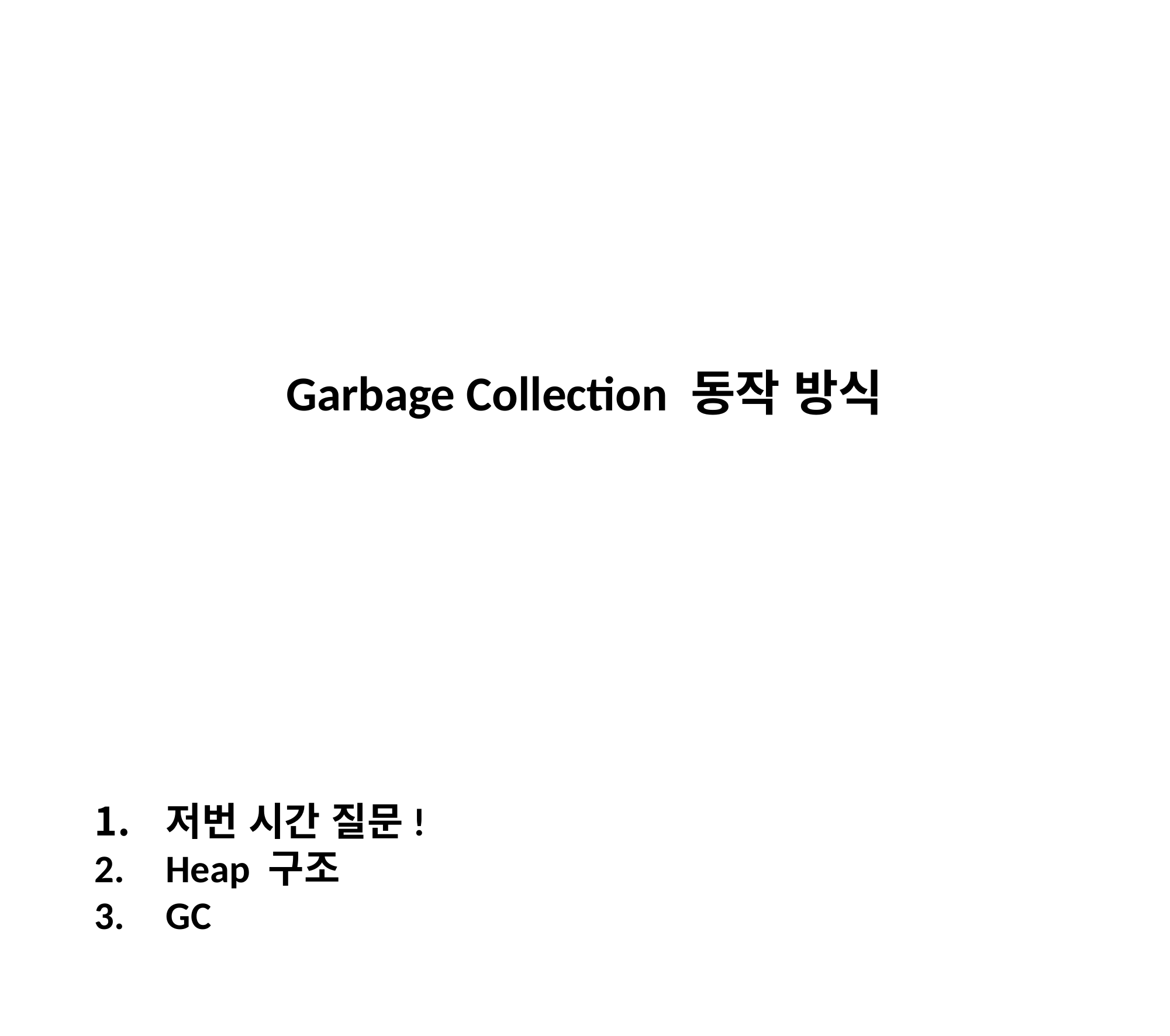

Garbage Collection 동작 방식
저번 시간 질문!
Heap 구조
GC